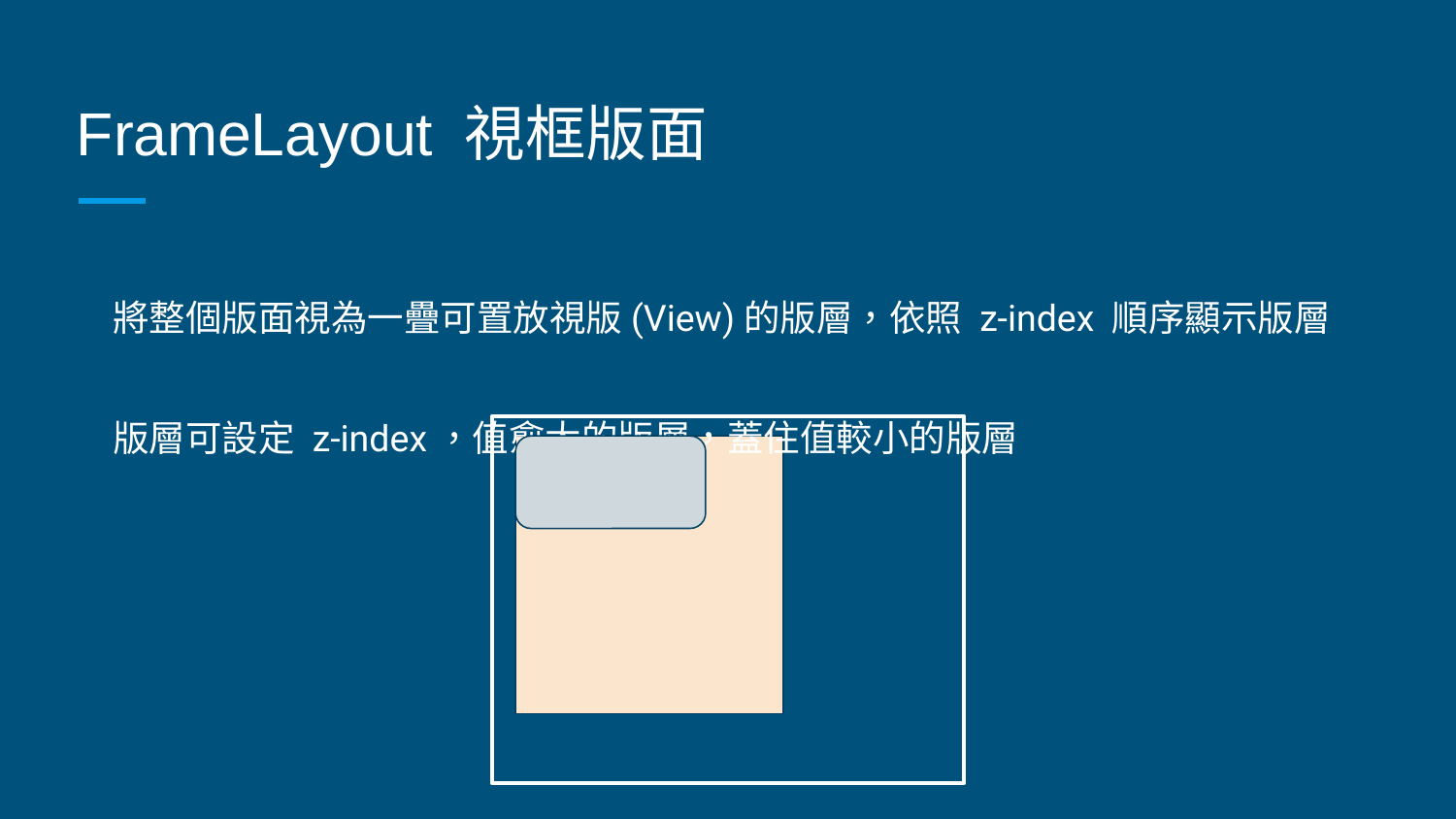

# FrameLayout 視框版面
將整個版面視為一疊可置放視版(View)的版層，依照 z-index 順序顯示版層
版層可設定 z-index，值愈大的版層，蓋住值較小的版層